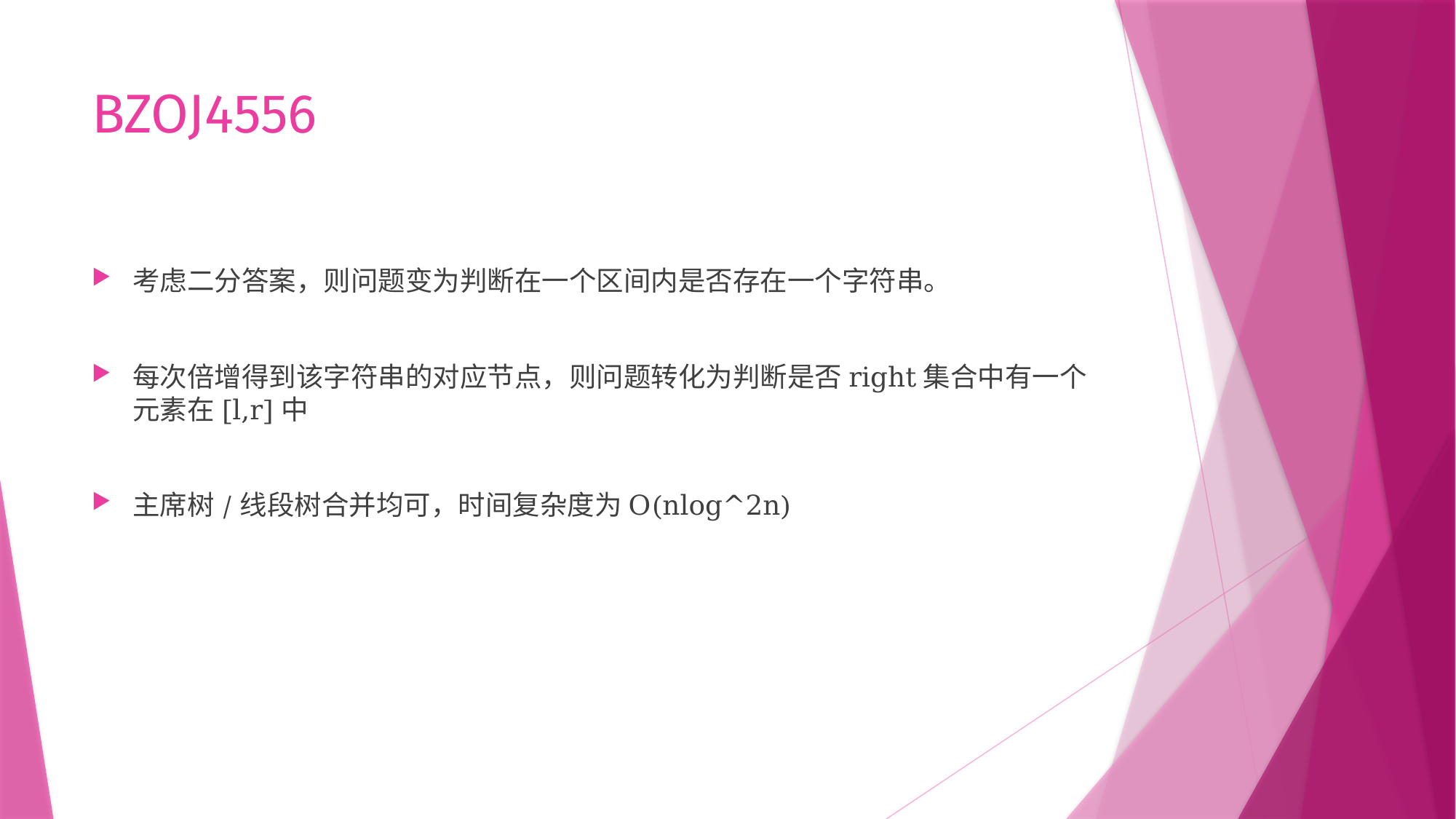

# BZOJ4556
考虑二分答案，则问题变为判断在一个区间内是否存在一个字符串。

每次倍增得到该字符串的对应节点，则问题转化为判断是否right集合中有一个元素在[l,r]中

主席树/线段树合并均可，时间复杂度为O(nlog^2n)